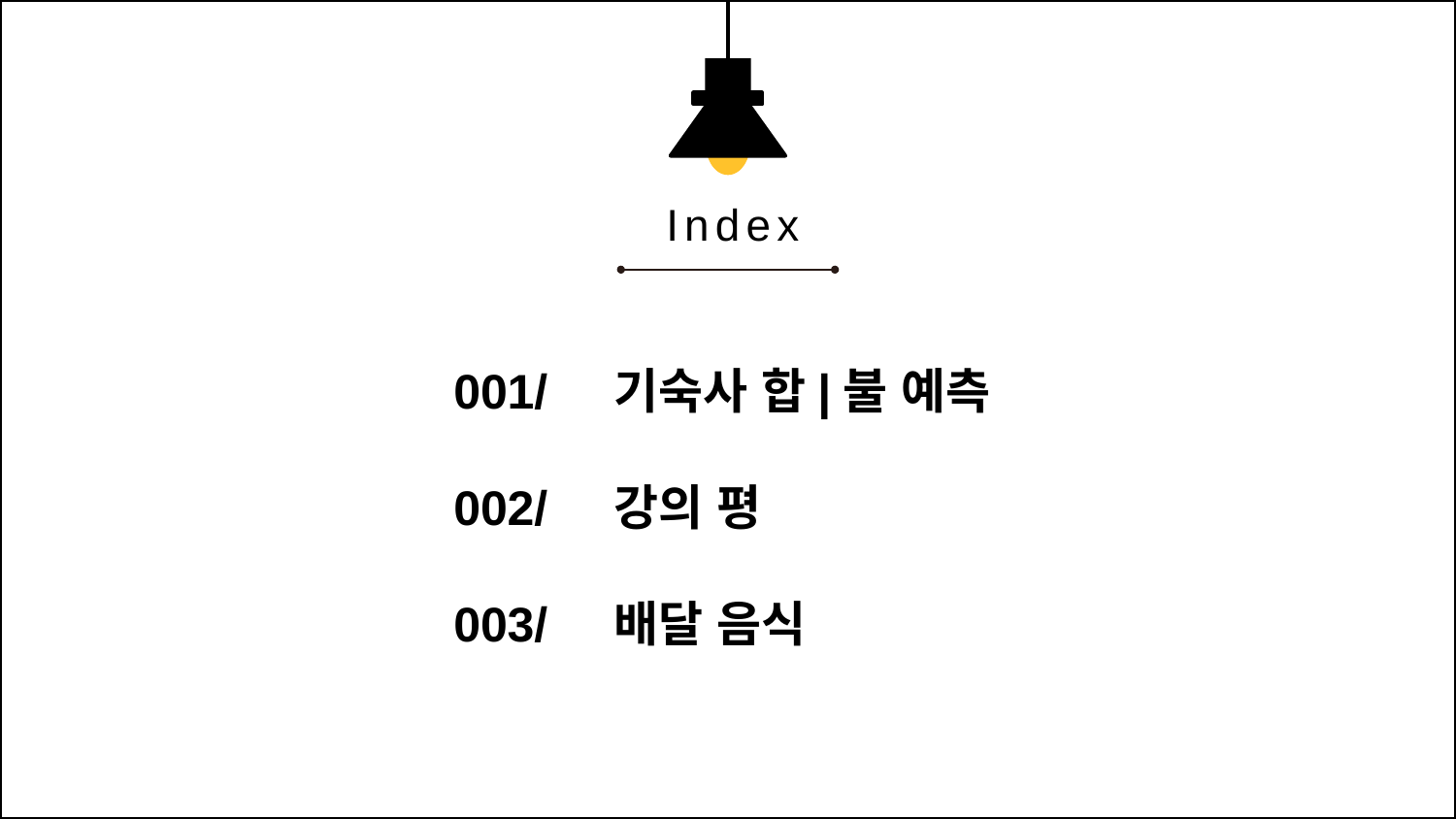

Index
001/    기숙사 합|불 예측
002/    강의 평
003/    배달 음식